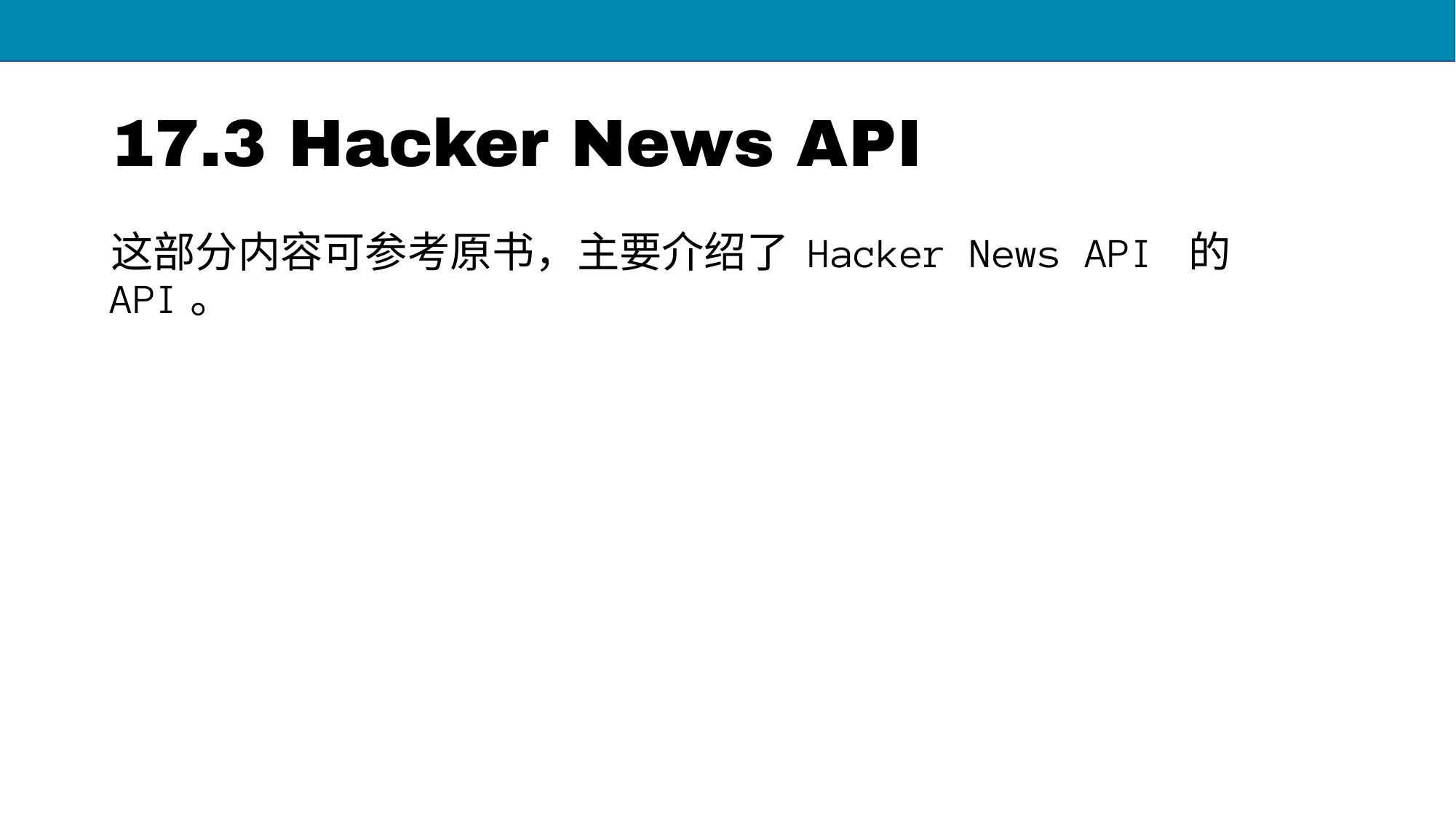

# 17.3 Hacker News API
这部分内容可参考原书，主要介绍了 Hacker News API 的 API。